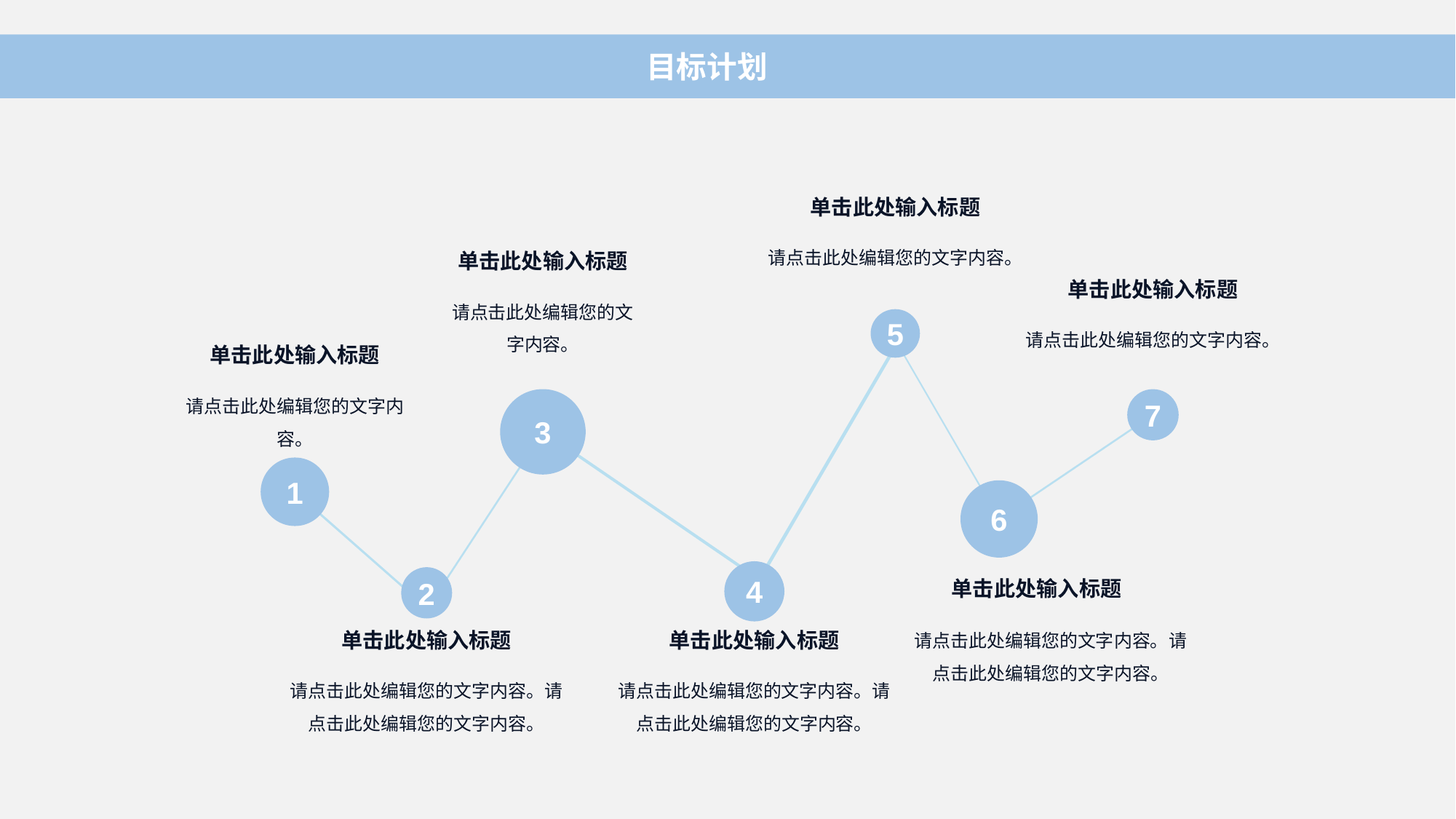

目标计划
单击此处输入标题
请点击此处编辑您的文字内容。
单击此处输入标题
单击此处输入标题
请点击此处编辑您的文字内容。
5
请点击此处编辑您的文字内容。
单击此处输入标题

请点击此处编辑您的文字内容。
3
7

1
6

4
2
单击此处输入标题
请点击此处编辑您的文字内容。请点击此处编辑您的文字内容。
单击此处输入标题
单击此处输入标题
请点击此处编辑您的文字内容。请点击此处编辑您的文字内容。
请点击此处编辑您的文字内容。请点击此处编辑您的文字内容。